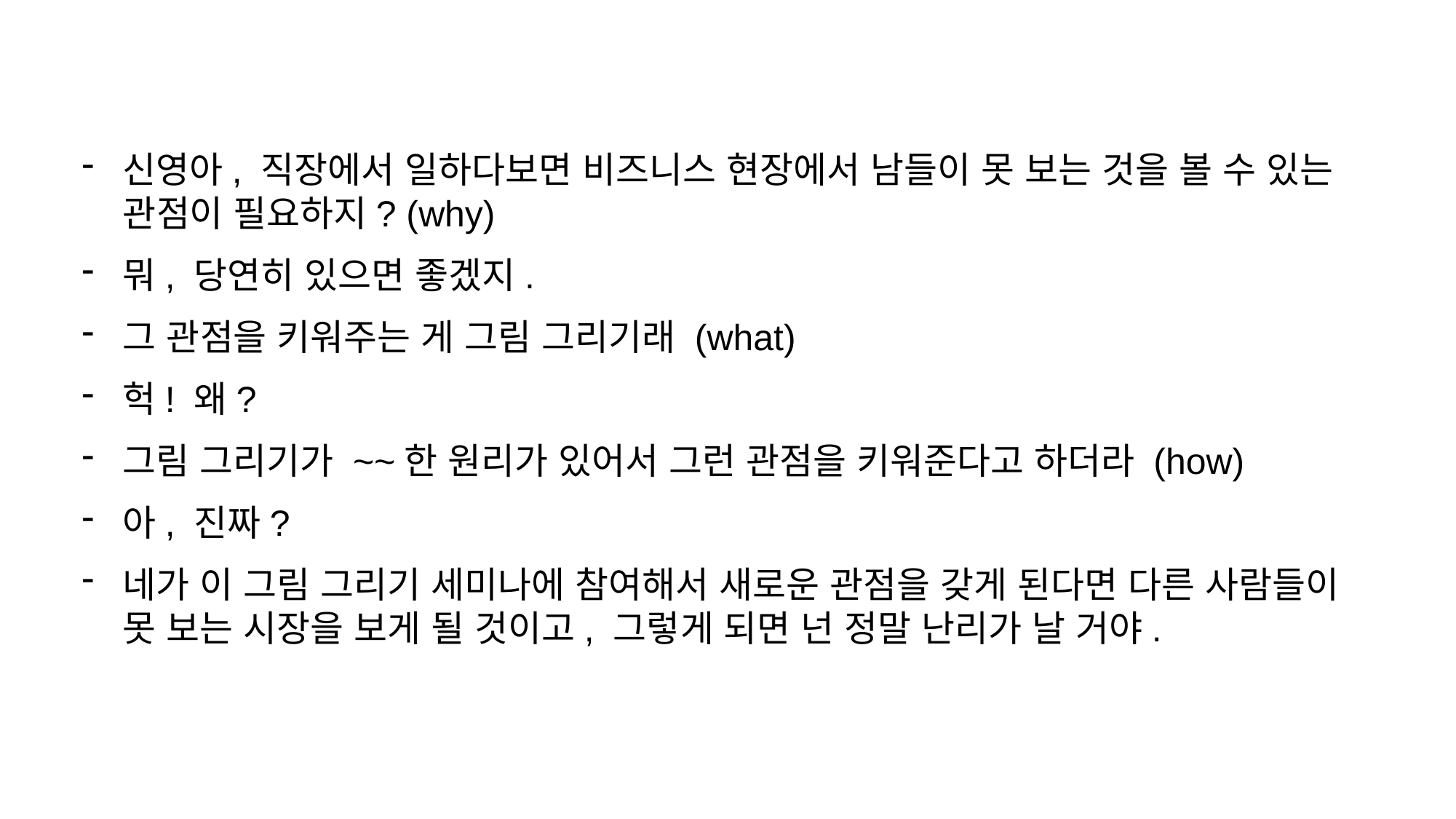

신영아, 직장에서 일하다보면 비즈니스 현장에서 남들이 못 보는 것을 볼 수 있는 관점이 필요하지? (why)

뭐, 당연히 있으면 좋겠지.

그 관점을 키워주는 게 그림 그리기래 (what)

헉! 왜?

그림 그리기가 ~~한 원리가 있어서 그런 관점을 키워준다고 하더라 (how)

아, 진짜?

네가 이 그림 그리기 세미나에 참여해서 새로운 관점을 갖게 된다면 다른 사람들이 못 보는 시장을 보게 될 것이고, 그렇게 되면 넌 정말 난리가 날 거야.